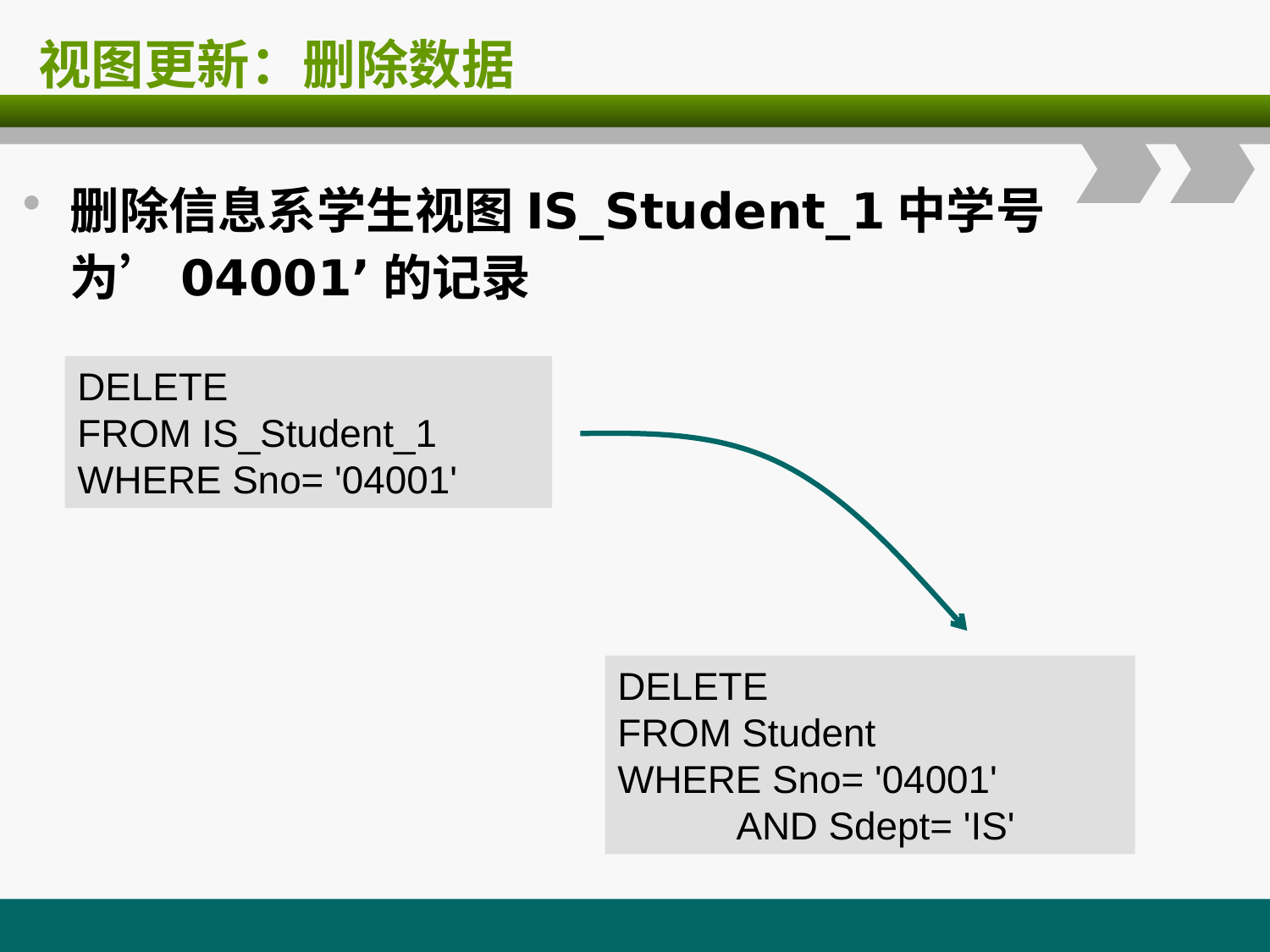

# 视图更新：删除数据
删除信息系学生视图IS_Student_1中学号为’04001’的记录
DELETE
FROM IS_Student_1
WHERE Sno= '04001'

DELETE
FROM Student
WHERE Sno= '04001'
           AND Sdept= 'IS'